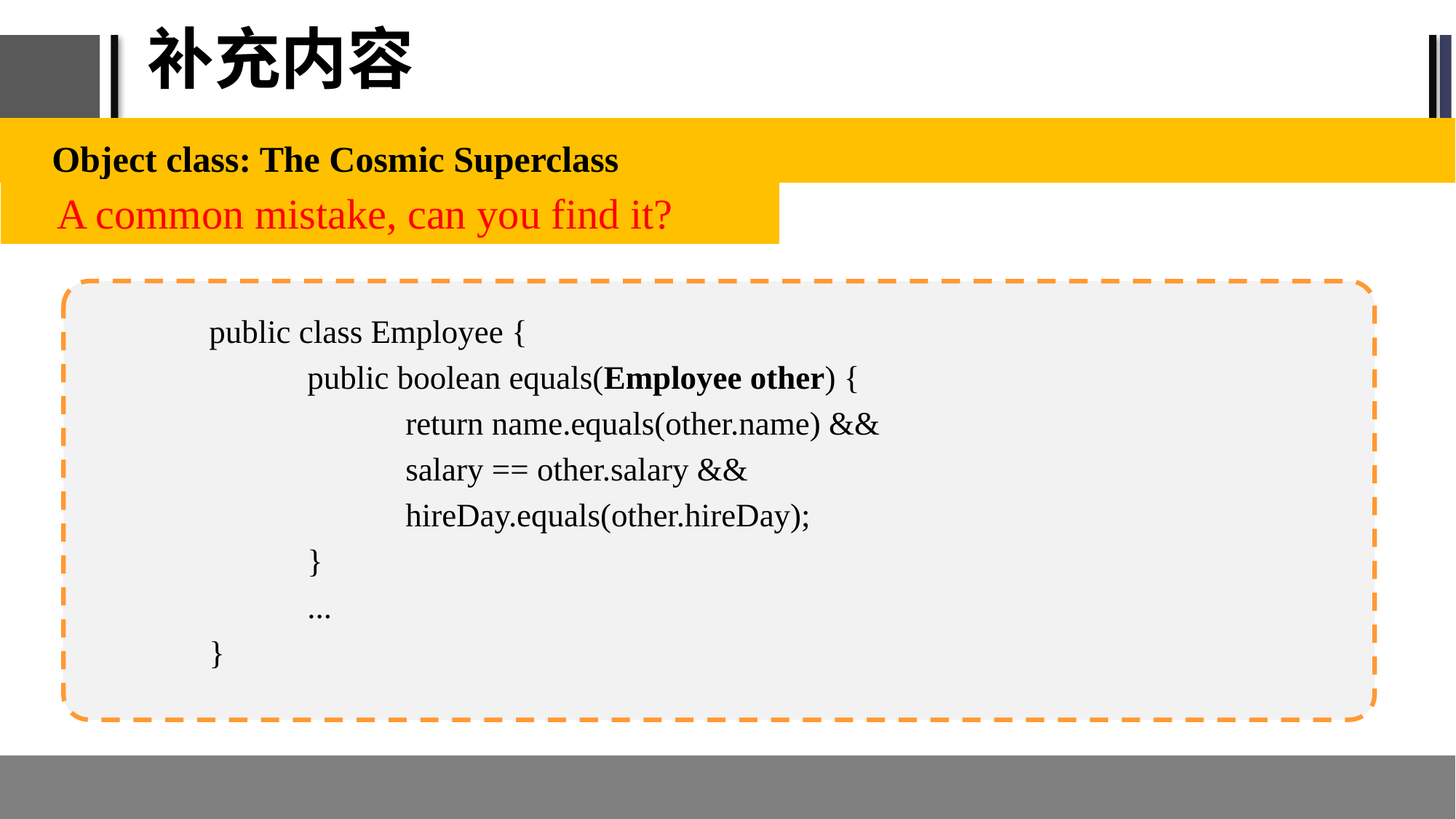

# 补充内容

Object class: The Cosmic Superclass
    A common mistake, can you find it?

public class Employee {
	public boolean equals(Employee other) {
		return name.equals(other.name) &&
		salary == other.salary &&
		hireDay.equals(other.hireDay);
	}
	...
}